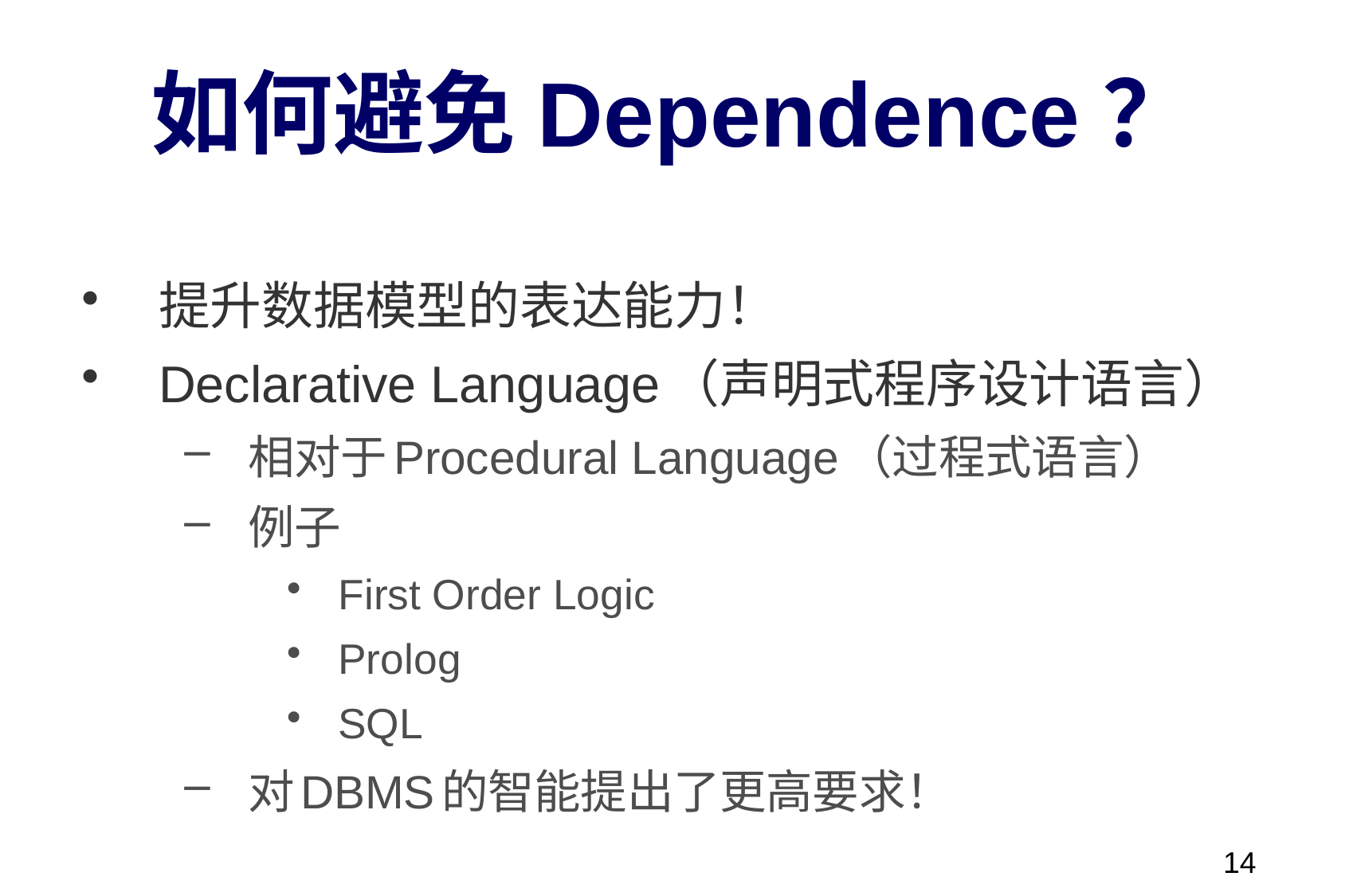

# 如何避免Dependence？
提升数据模型的表达能力！
Declarative Language（声明式程序设计语言）
相对于Procedural Language（过程式语言）
例子
First Order Logic
Prolog
SQL
对DBMS的智能提出了更高要求！

14